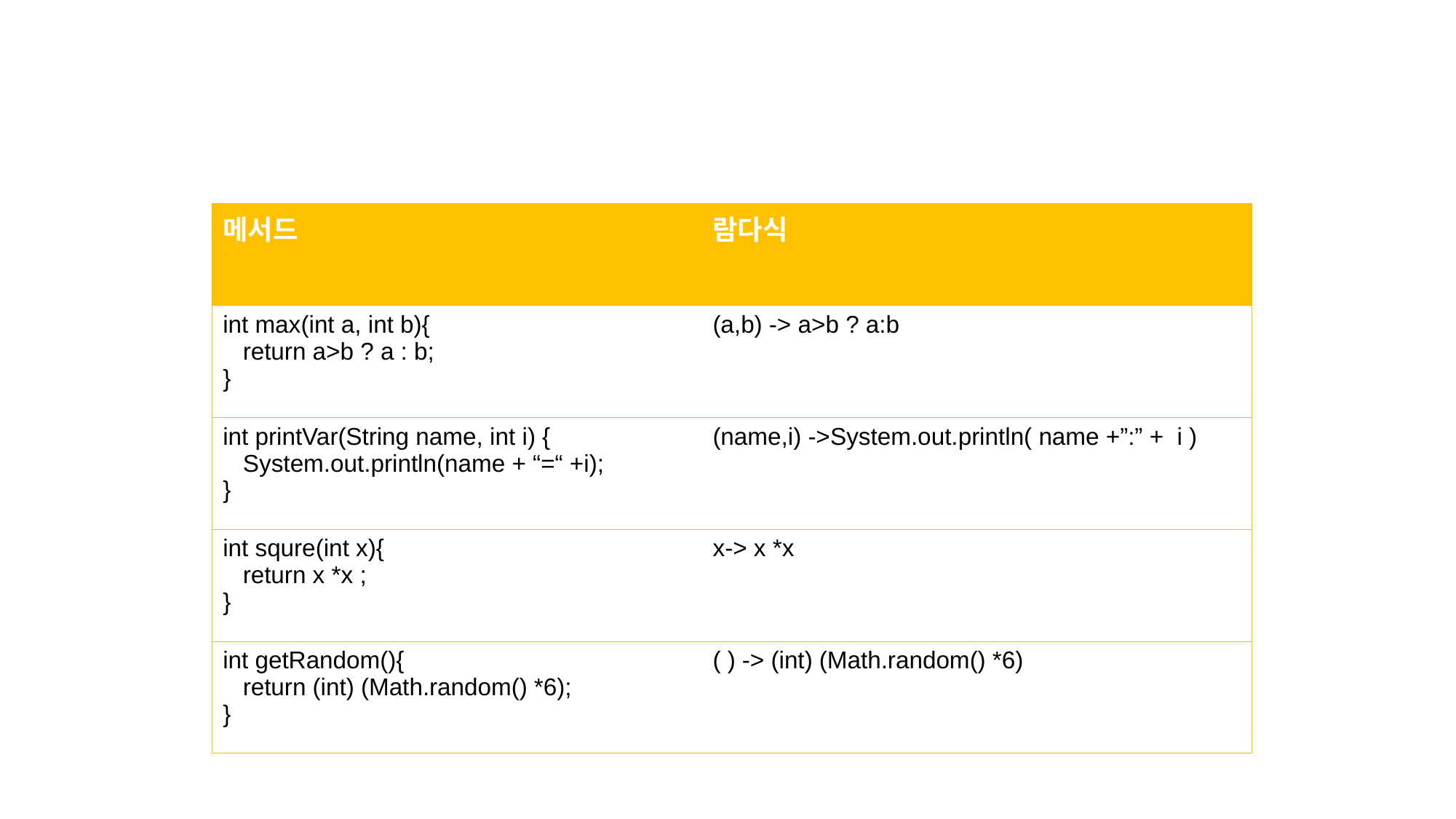

| 메서드 | 람다식 |
| --- | --- |
| int max(int a, int b){ return a>b ? a : b; } | (a,b) -> a>b ? a:b |
| int printVar(String name, int i) { System.out.println(name + “=“ +i); } | (name,i) ->System.out.println( name +”:” + i ) |
| int squre(int x){ return x \*x ; } | x-> x \*x |
| int getRandom(){ return (int) (Math.random() \*6); } | ( ) -> (int) (Math.random() \*6) |